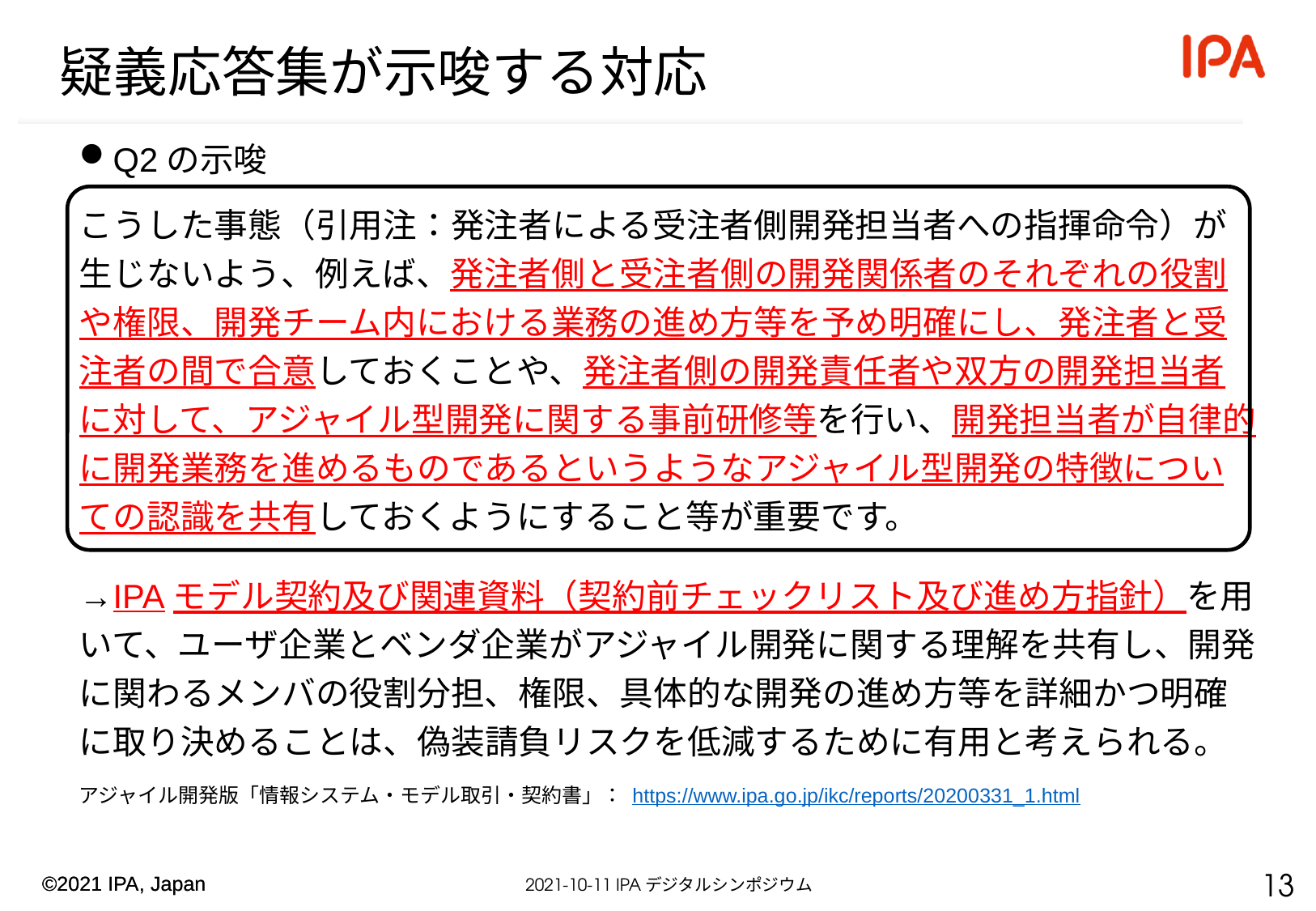

# 疑義応答集が示唆する対応
Q2の示唆
こうした事態（引用注：発注者による受注者側開発担当者への指揮命令）が生じないよう、例えば、発注者側と受注者側の開発関係者のそれぞれの役割や権限、開発チーム内における業務の進め方等を予め明確にし、発注者と受注者の間で合意しておくことや、発注者側の開発責任者や双方の開発担当者に対して、アジャイル型開発に関する事前研修等を行い、開発担当者が自律的に開発業務を進めるものであるというようなアジャイル型開発の特徴についての認識を共有しておくようにすること等が重要です。
→IPAモデル契約及び関連資料（契約前チェックリスト及び進め方指針）を用いて、ユーザ企業とベンダ企業がアジャイル開発に関する理解を共有し、開発に関わるメンバの役割分担、権限、具体的な開発の進め方等を詳細かつ明確に取り決めることは、偽装請負リスクを低減するために有用と考えられる。
アジャイル開発版「情報システム・モデル取引・契約書」： https://www.ipa.go.jp/ikc/reports/20200331_1.html

13